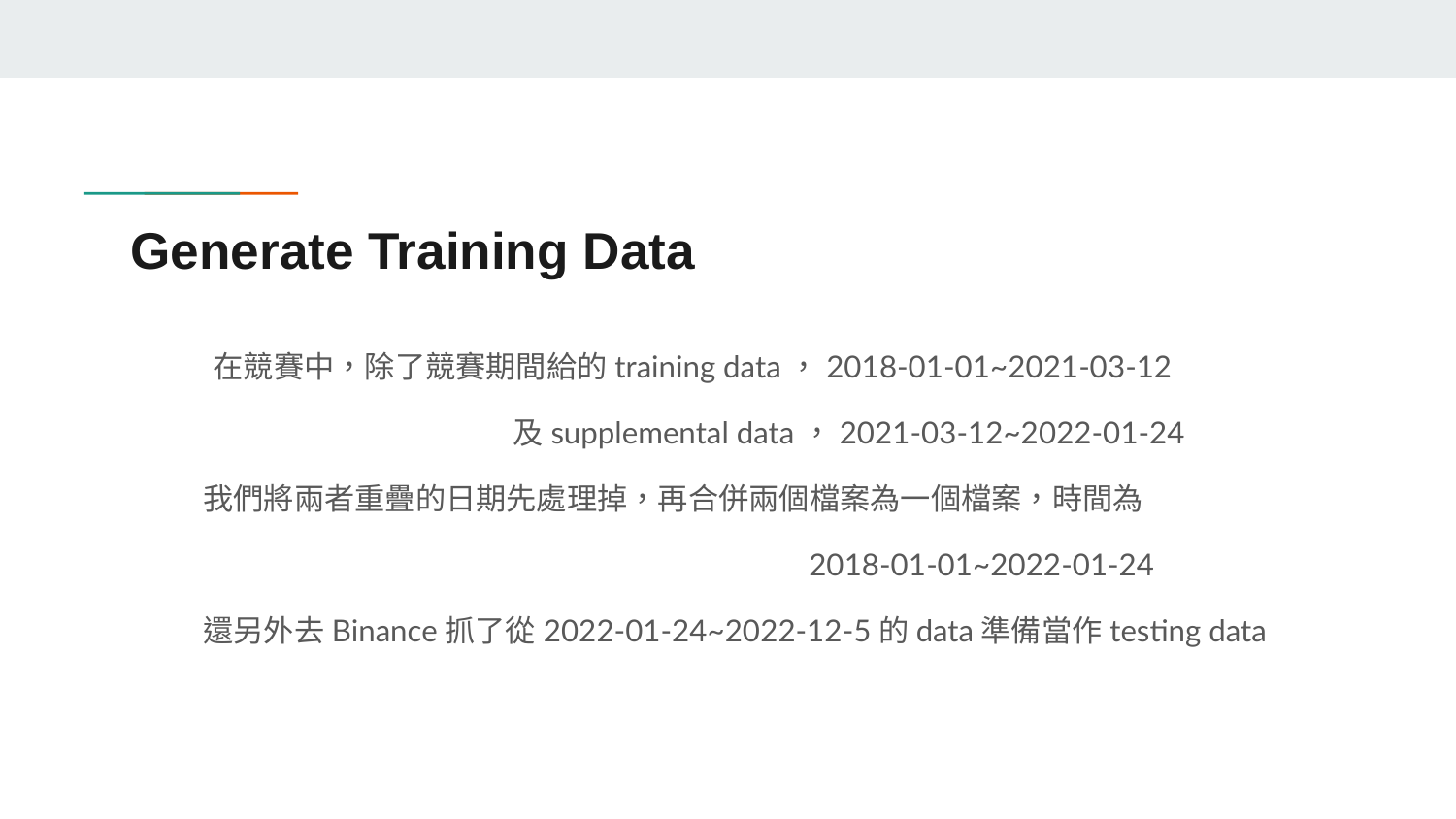

# Generate Training Data
       在競賽中，除了競賽期間給的training data，2018-01-01~2021-03-12
                                       及supplemental data，2021-03-12~2022-01-24
我們將兩者重疊的日期先處理掉，再合併兩個檔案為一個檔案，時間為
                                                                              2018-01-01~2022-01-24
還另外去Binance抓了從2022-01-24~2022-12-5的data準備當作testing data